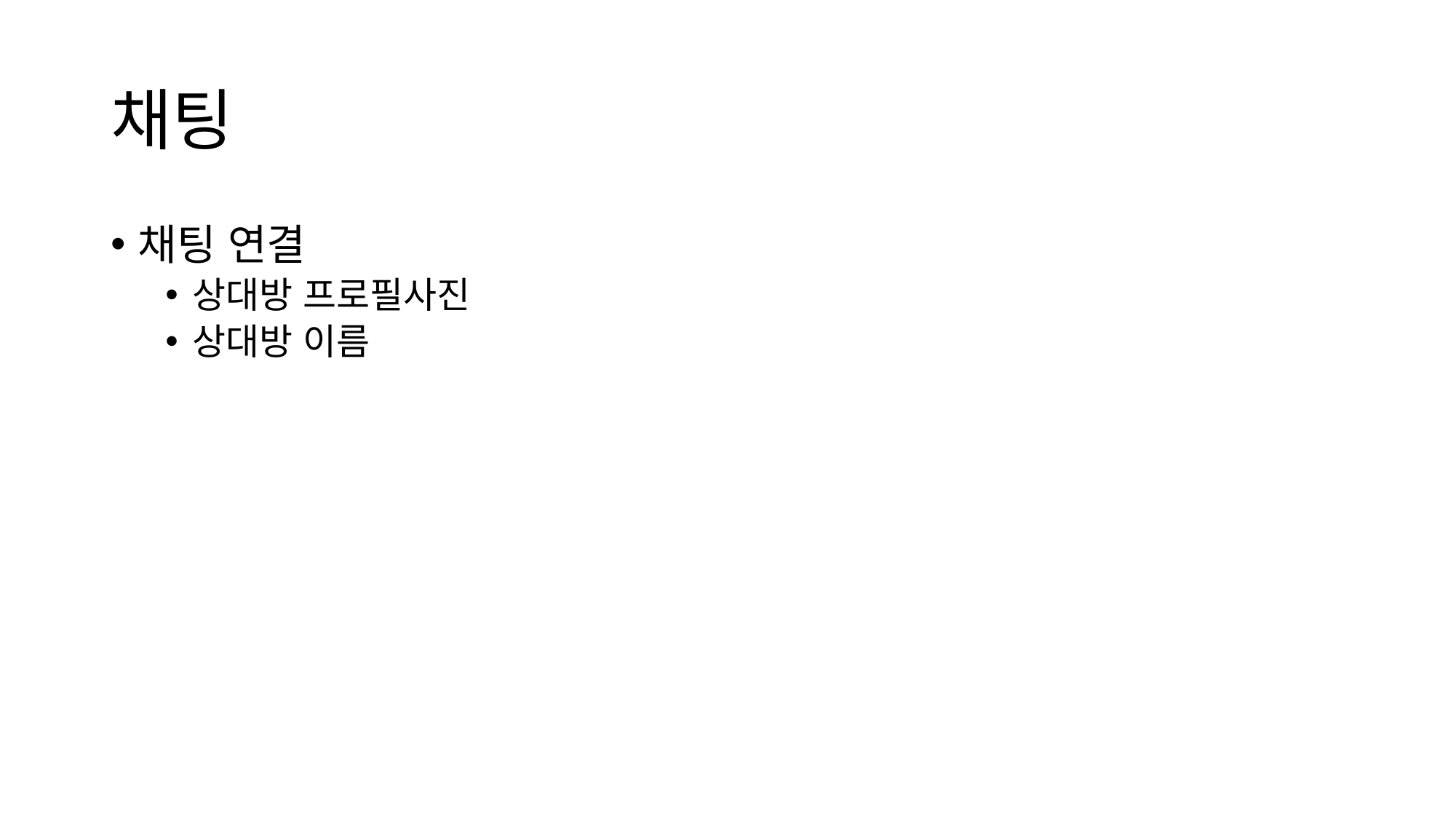

# 채팅
채팅 연결
상대방 프로필사진
상대방 이름